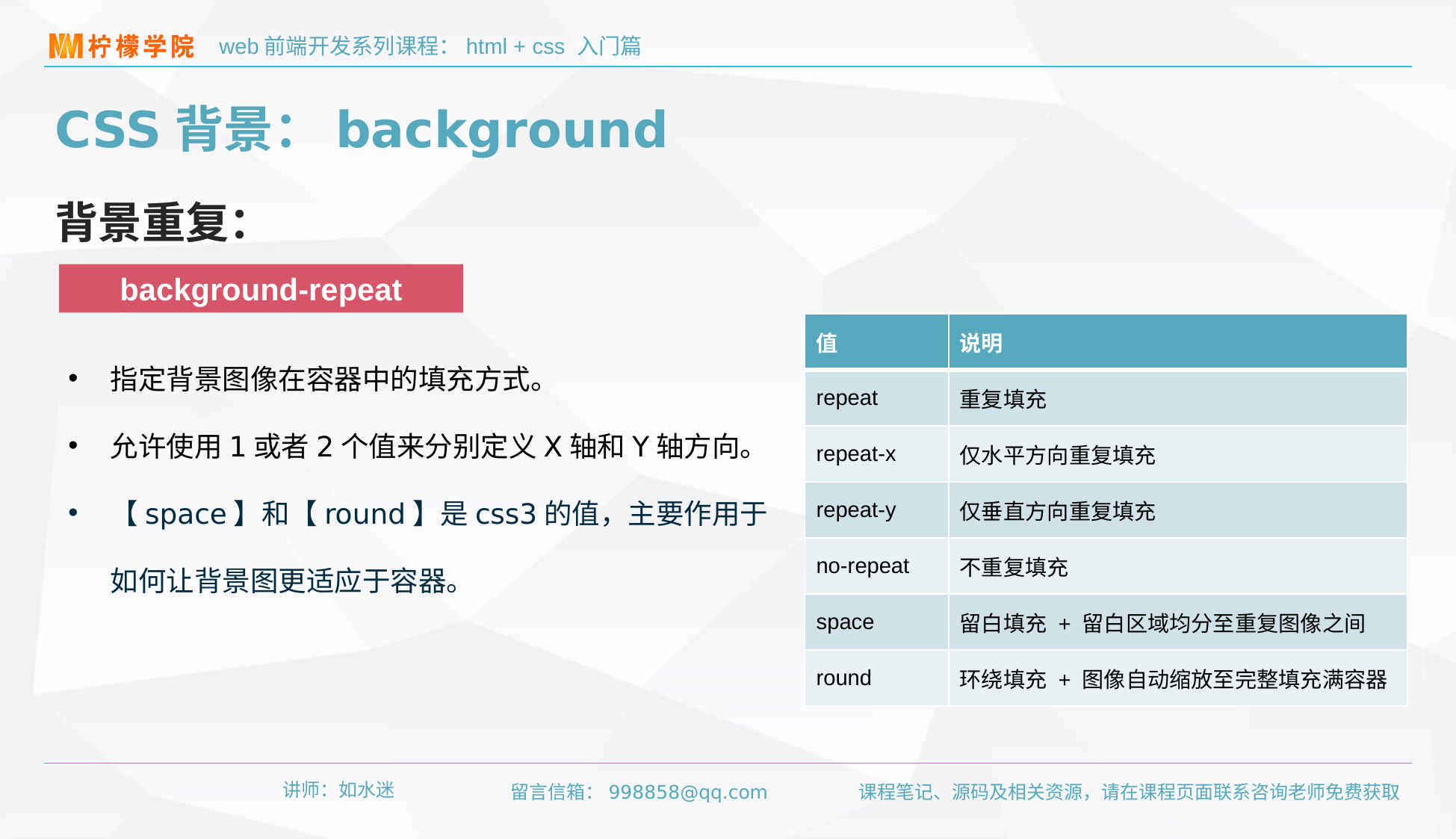

CSS背景：background
背景重复：
background-repeat
| 值 | 说明 |
| --- | --- |
| repeat | 重复填充 |
| repeat-x | 仅水平方向重复填充 |
| repeat-y | 仅垂直方向重复填充 |
| no-repeat | 不重复填充 |
| space | 留白填充 + 留白区域均分至重复图像之间 |
| round | 环绕填充 + 图像自动缩放至完整填充满容器 |
指定背景图像在容器中的填充方式。
允许使用1或者2个值来分别定义X轴和Y轴方向。
【space】和【round】是css3的值，主要作用于如何让背景图更适应于容器。